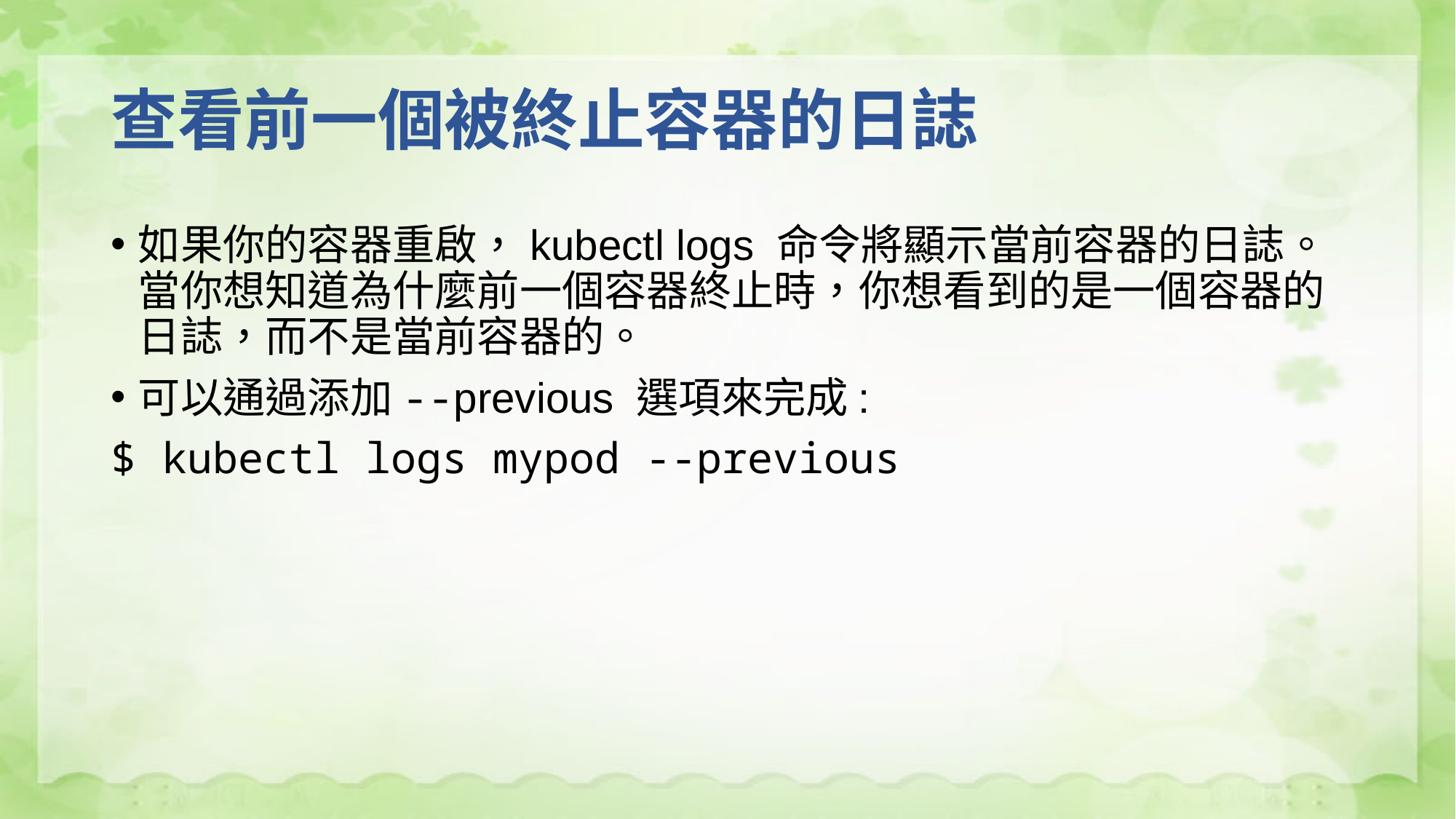

# 查看前一個被終止容器的日誌
如果你的容器重啟，kubectl logs 命令將顯示當前容器的日誌。當你想知道為什麼前一個容器終止時，你想看到的是一個容器的日誌，而不是當前容器的。
可以通過添加--previous 選項來完成:
$ kubectl logs mypod --previous